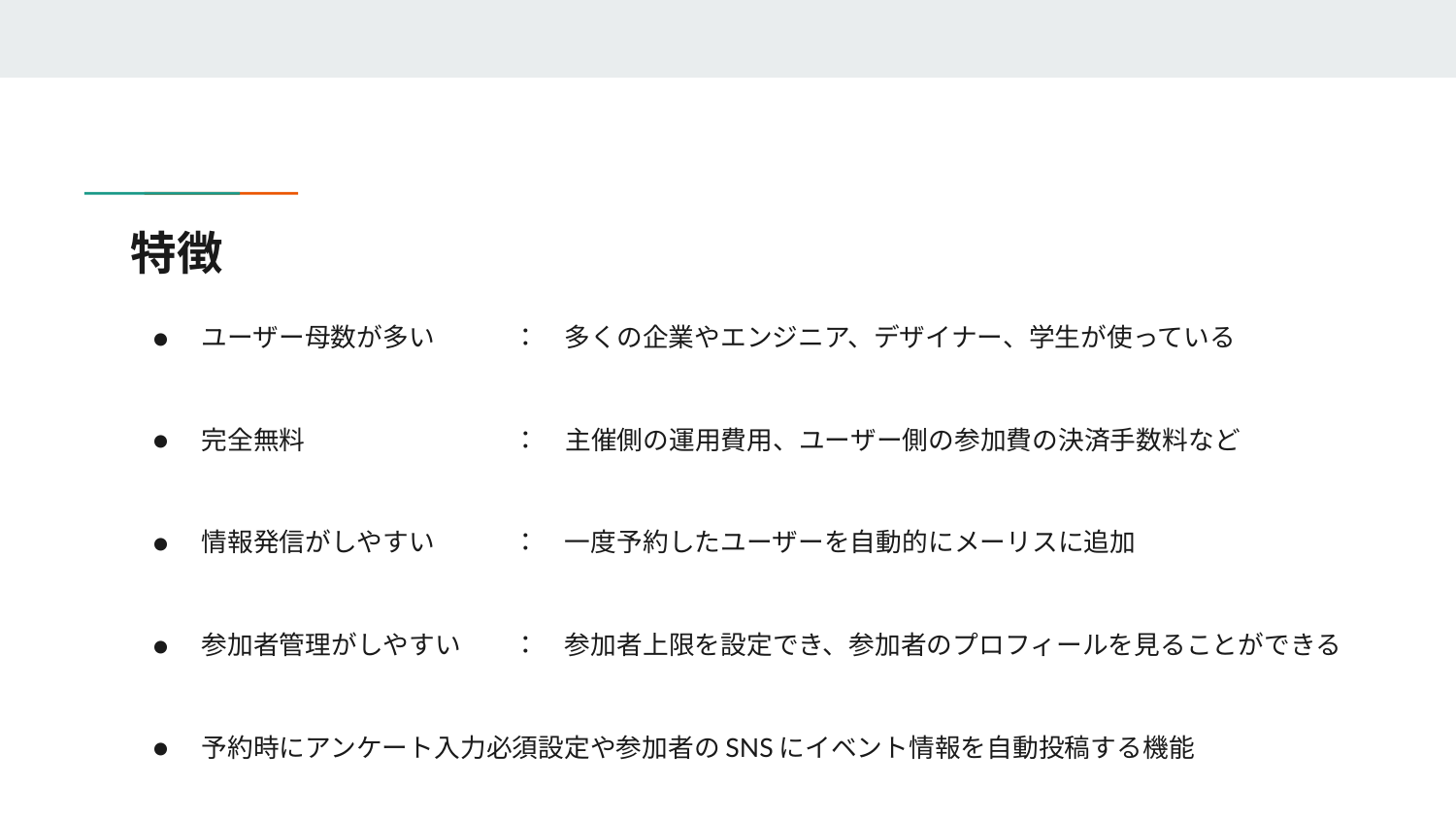

# 特徴
ユーザー母数が多い　　　：　多くの企業やエンジニア、デザイナー、学生が使っている

完全無料　　　　　　　　：　主催側の運用費用、ユーザー側の参加費の決済手数料など

情報発信がしやすい　　　：　一度予約したユーザーを自動的にメーリスに追加

参加者管理がしやすい　　：　参加者上限を設定でき、参加者のプロフィールを見ることができる

予約時にアンケート入力必須設定や参加者のSNSにイベント情報を自動投稿する機能